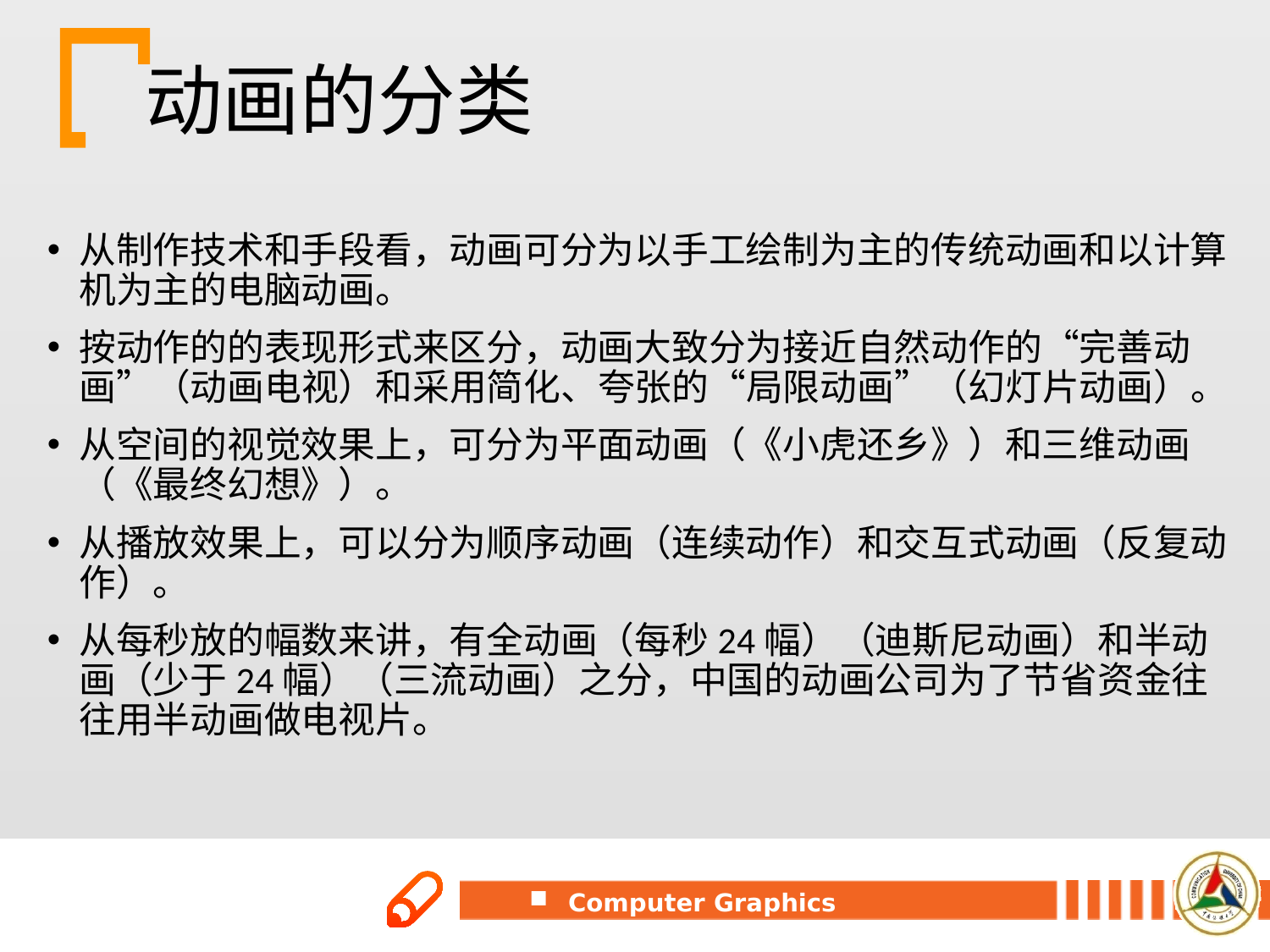

# 动画的分类
从制作技术和手段看，动画可分为以手工绘制为主的传统动画和以计算机为主的电脑动画。
按动作的的表现形式来区分，动画大致分为接近自然动作的“完善动画”（动画电视）和采用简化、夸张的“局限动画”（幻灯片动画）。
从空间的视觉效果上，可分为平面动画（《小虎还乡》）和三维动画（《最终幻想》）。
从播放效果上，可以分为顺序动画（连续动作）和交互式动画（反复动作）。
从每秒放的幅数来讲，有全动画（每秒24幅）（迪斯尼动画）和半动画（少于24幅）（三流动画）之分，中国的动画公司为了节省资金往往用半动画做电视片。